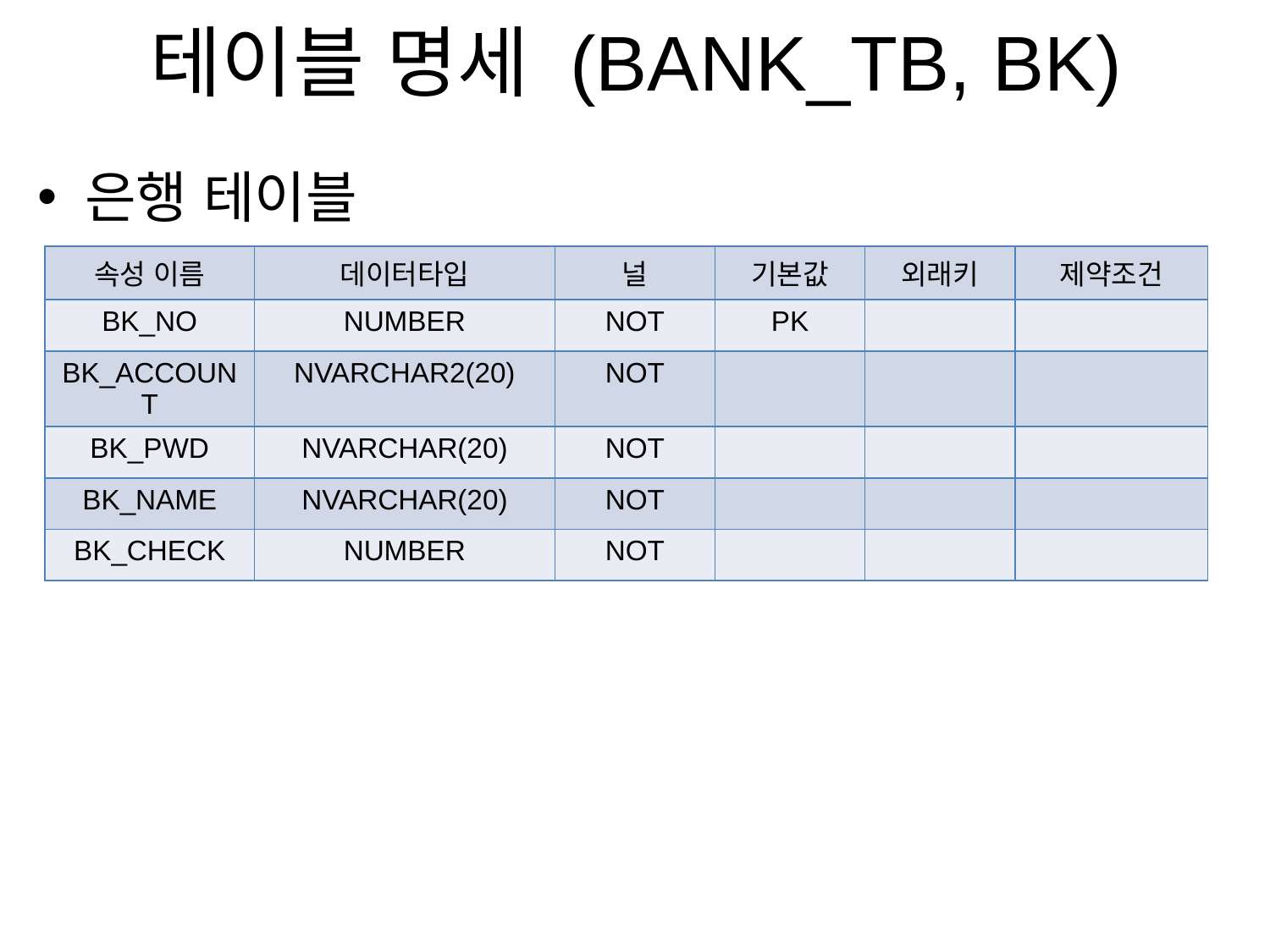

# 테이블 명세 (BANK_TB, BK)
은행 테이블
| 속성 이름 | 데이터타입 | 널 | 기본값 | 외래키 | 제약조건 |
| --- | --- | --- | --- | --- | --- |
| BK\_NO | NUMBER | NOT | PK |  |  |
| BK\_ACCOUNT | NVARCHAR2(20) | NOT |  |  |  |
| BK\_PWD | NVARCHAR(20) | NOT |  |  |  |
| BK\_NAME | NVARCHAR(20) | NOT |  |  |  |
| BK\_CHECK | NUMBER | NOT |  |  |  |